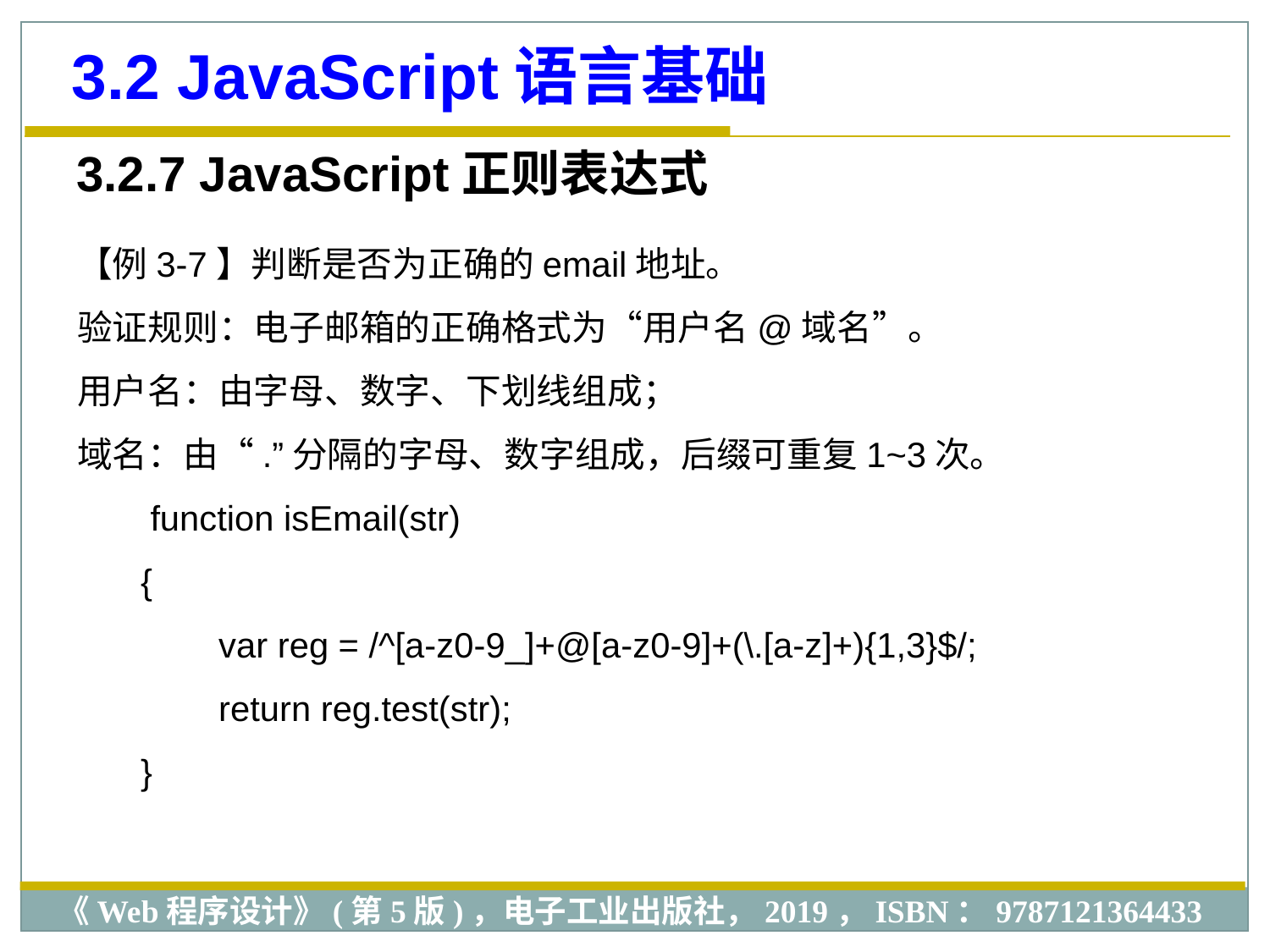

3.2 JavaScript语言基础
3.2.7 JavaScript正则表达式
【例3-7】判断是否为正确的email地址。
验证规则：电子邮箱的正确格式为“用户名@域名”。
用户名：由字母、数字、下划线组成；
域名：由“.”分隔的字母、数字组成，后缀可重复1~3次。
 function isEmail(str)
{
        var reg = /^[a-z0-9_]+@[a-z0-9]+(\.[a-z]+){1,3}$/;
        return reg.test(str);
}